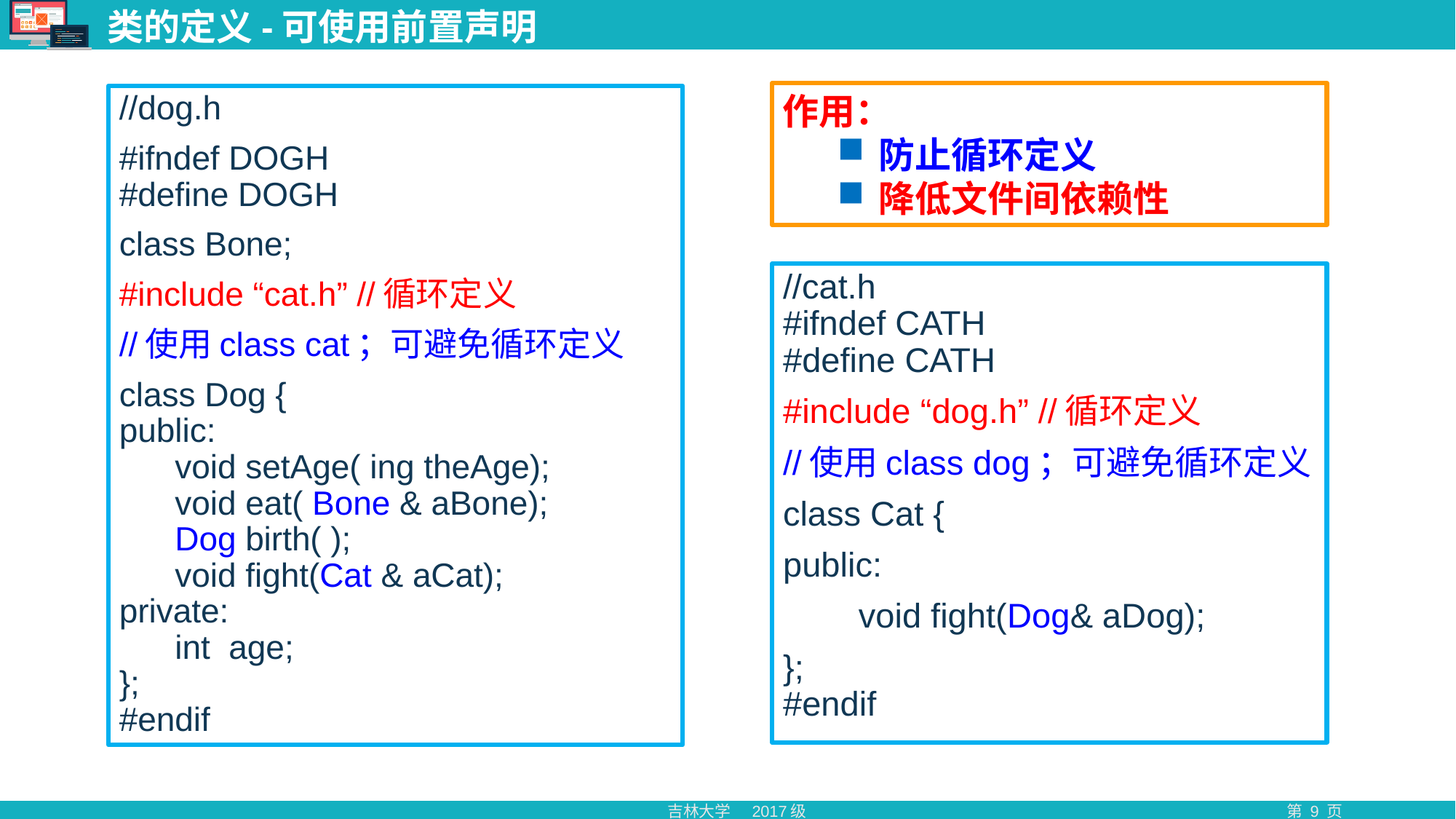

# 类的定义-可使用前置声明
作用：
防止循环定义
降低文件间依赖性
//dog.h
#ifndef DOGH
#define DOGH
class Bone;
#include “cat.h” //循环定义
//使用class cat；可避免循环定义
class Dog {
public:
      void setAge( ing theAge);
      void eat( Bone & aBone);
      Dog birth( );
      void fight(Cat & aCat);
private:
      int  age;
};
#endif

//cat.h
#ifndef CATH
#define CATH
#include “dog.h” //循环定义
//使用class dog；可避免循环定义
class Cat {
public:
        void fight(Dog& aDog);
};
#endif